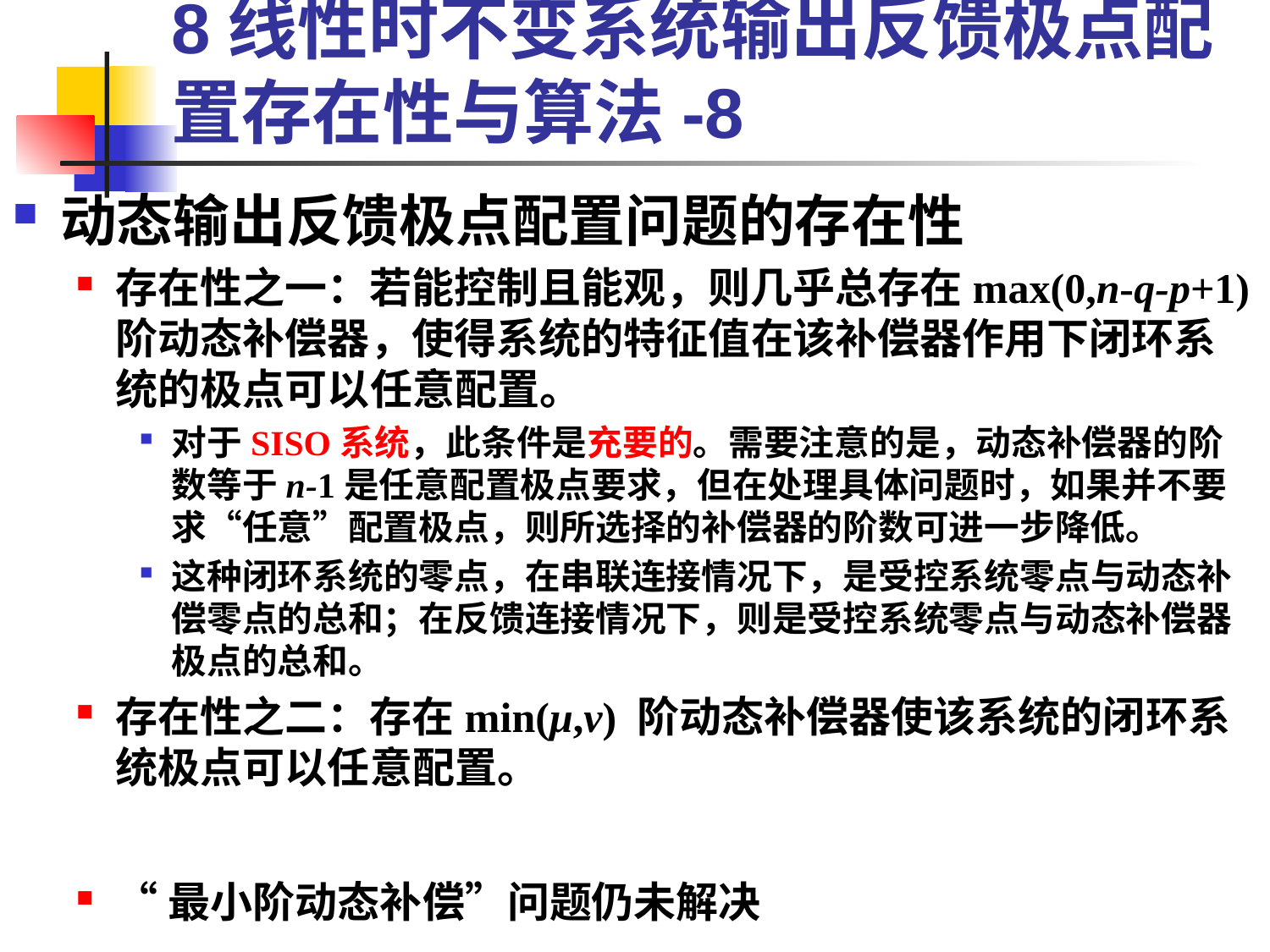

# 8线性时不变系统输出反馈极点配置存在性与算法-8
动态输出反馈极点配置问题的存在性
存在性之一：若能控制且能观，则几乎总存在max(0,n-q-p+1)阶动态补偿器，使得系统的特征值在该补偿器作用下闭环系统的极点可以任意配置。
对于SISO系统，此条件是充要的。需要注意的是，动态补偿器的阶数等于n-1是任意配置极点要求，但在处理具体问题时，如果并不要求“任意”配置极点，则所选择的补偿器的阶数可进一步降低。
这种闭环系统的零点，在串联连接情况下，是受控系统零点与动态补偿零点的总和；在反馈连接情况下，则是受控系统零点与动态补偿器极点的总和。
存在性之二：存在min(μ,ν) 阶动态补偿器使该系统的闭环系统极点可以任意配置。

“最小阶动态补偿”问题仍未解决